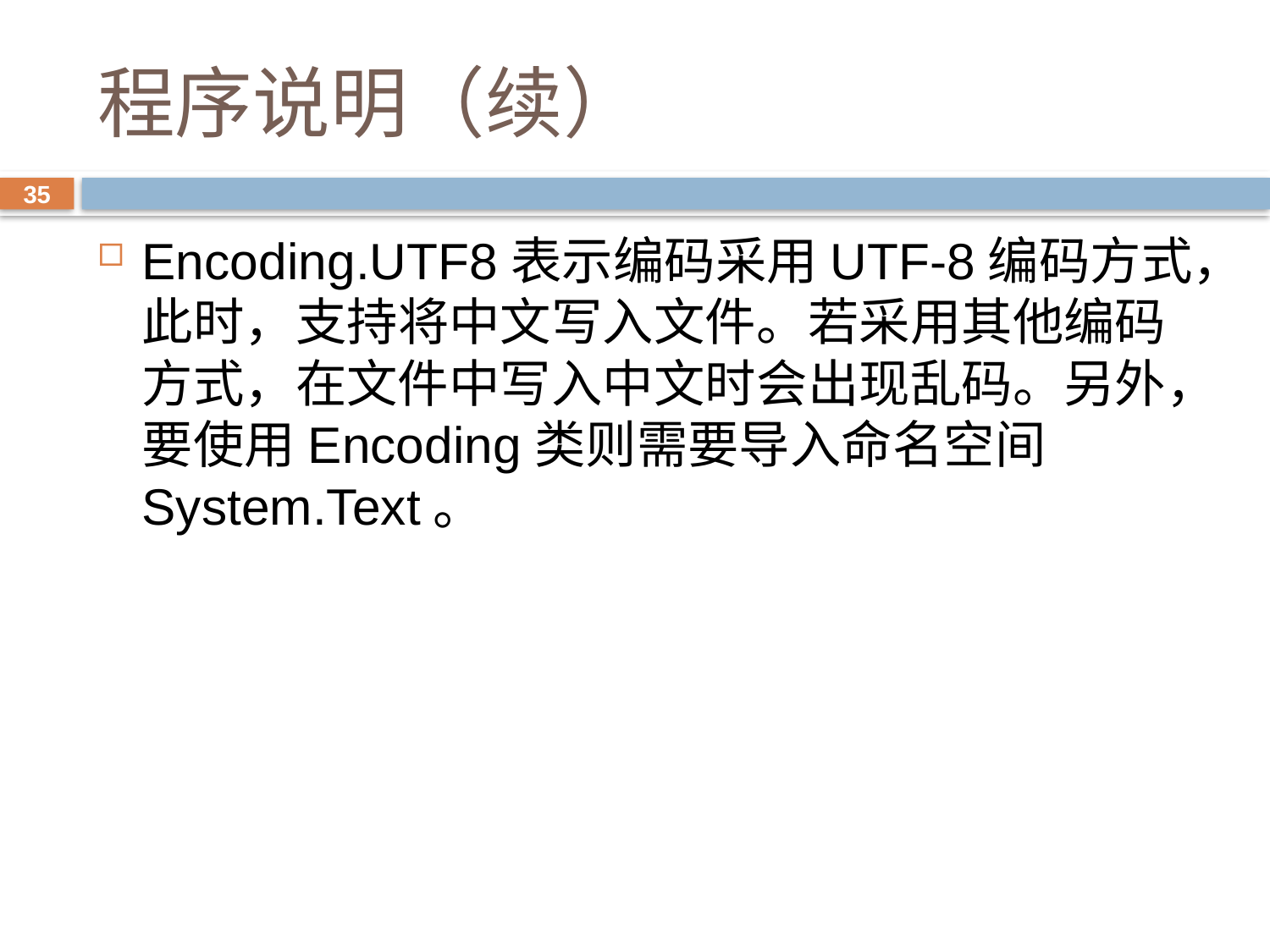

# 程序说明（续）
35
Encoding.UTF8表示编码采用UTF-8编码方式，此时，支持将中文写入文件。若采用其他编码方式，在文件中写入中文时会出现乱码。另外，要使用Encoding类则需要导入命名空间System.Text。